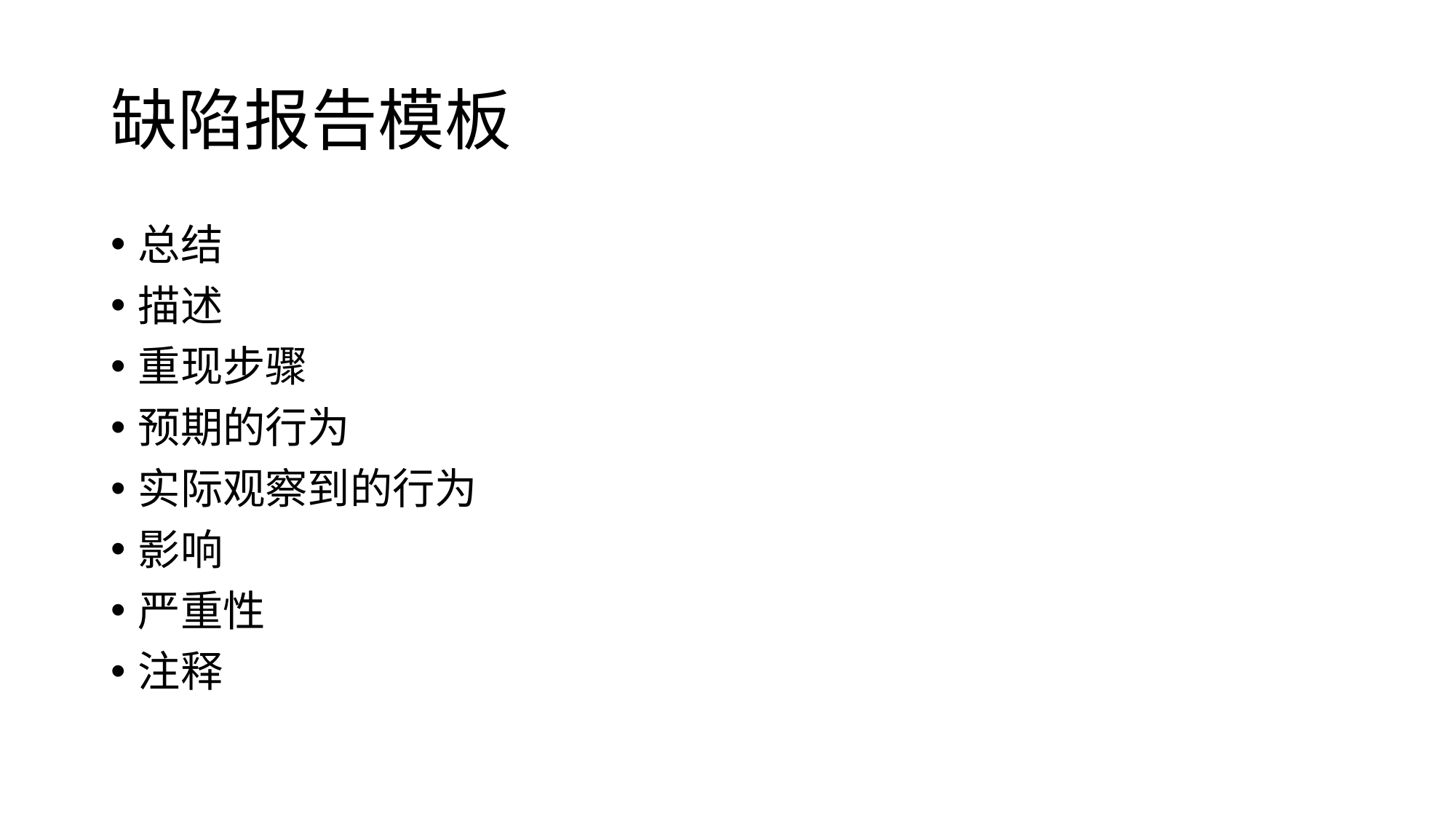

# 缺陷报告模板
总结
描述
重现步骤
预期的行为
实际观察到的行为
影响
严重性
注释